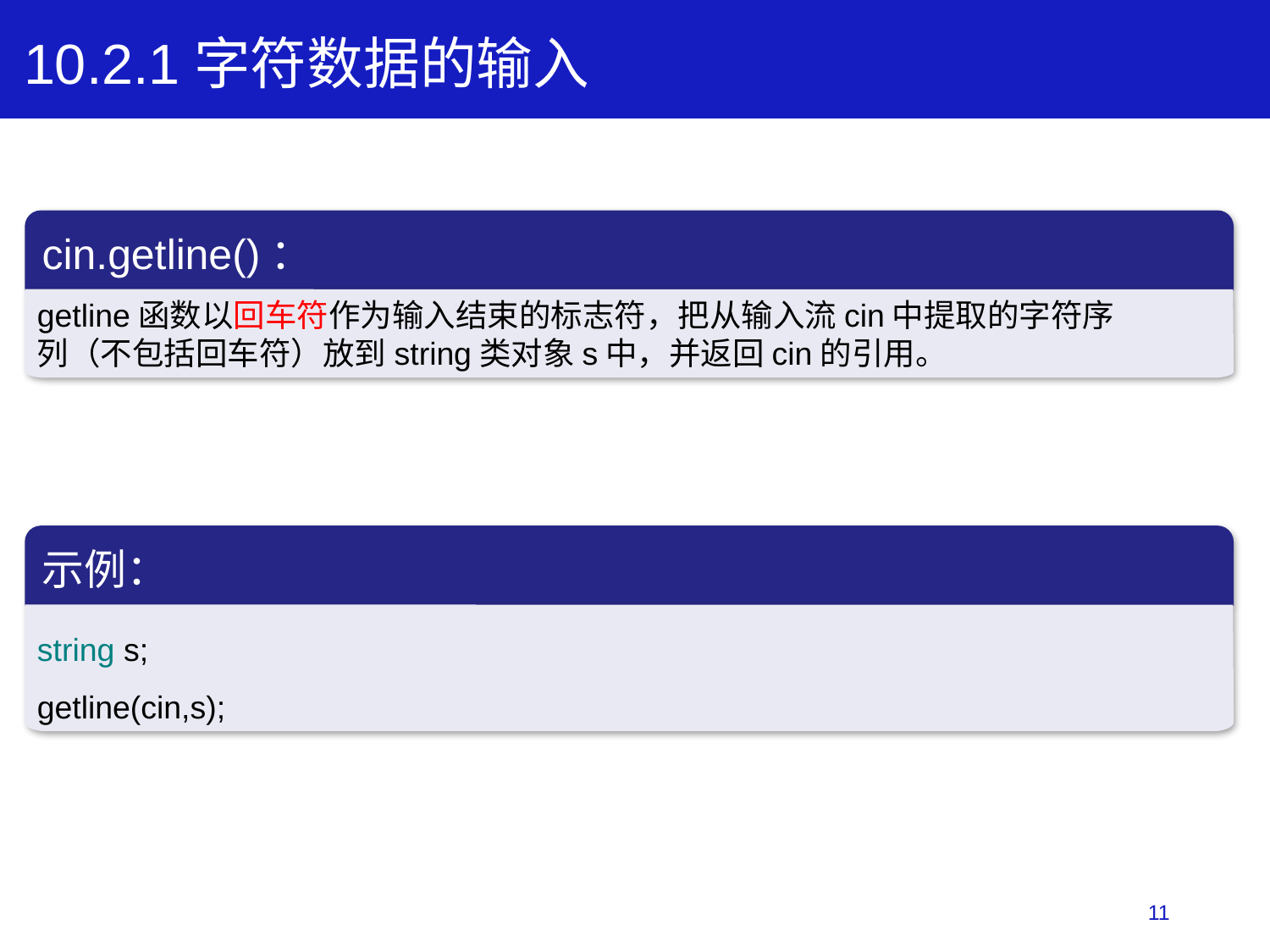

10.2.1字符数据的输入
cin.getline()：
getline函数以回车符作为输入结束的标志符，把从输入流cin中提取的字符序
列（不包括回车符）放到string类对象s中，并返回cin的引用。
示例：
string s;
getline(cin,s);
11